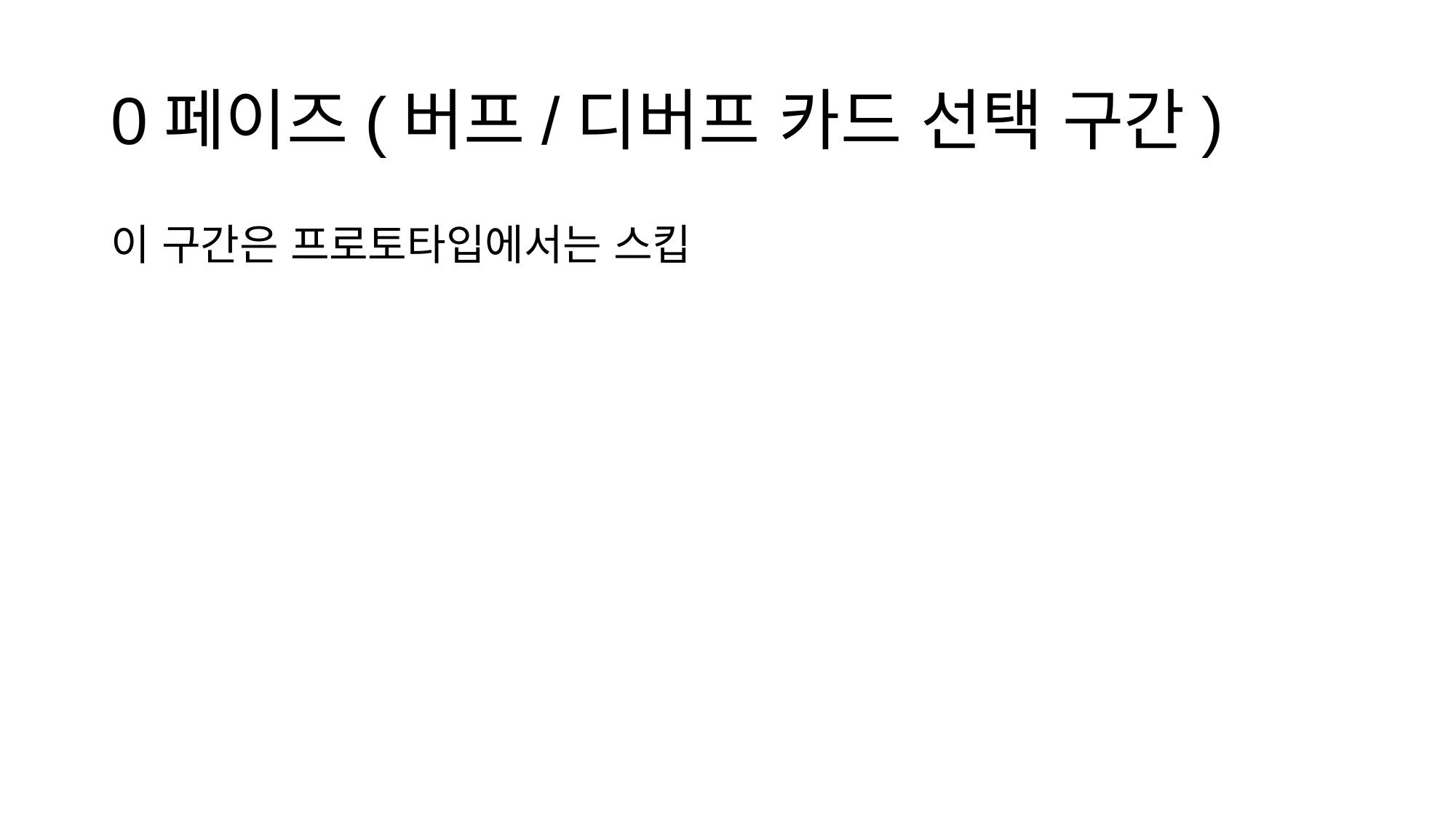

# 0페이즈(버프/디버프 카드 선택 구간)
이 구간은 프로토타입에서는 스킵